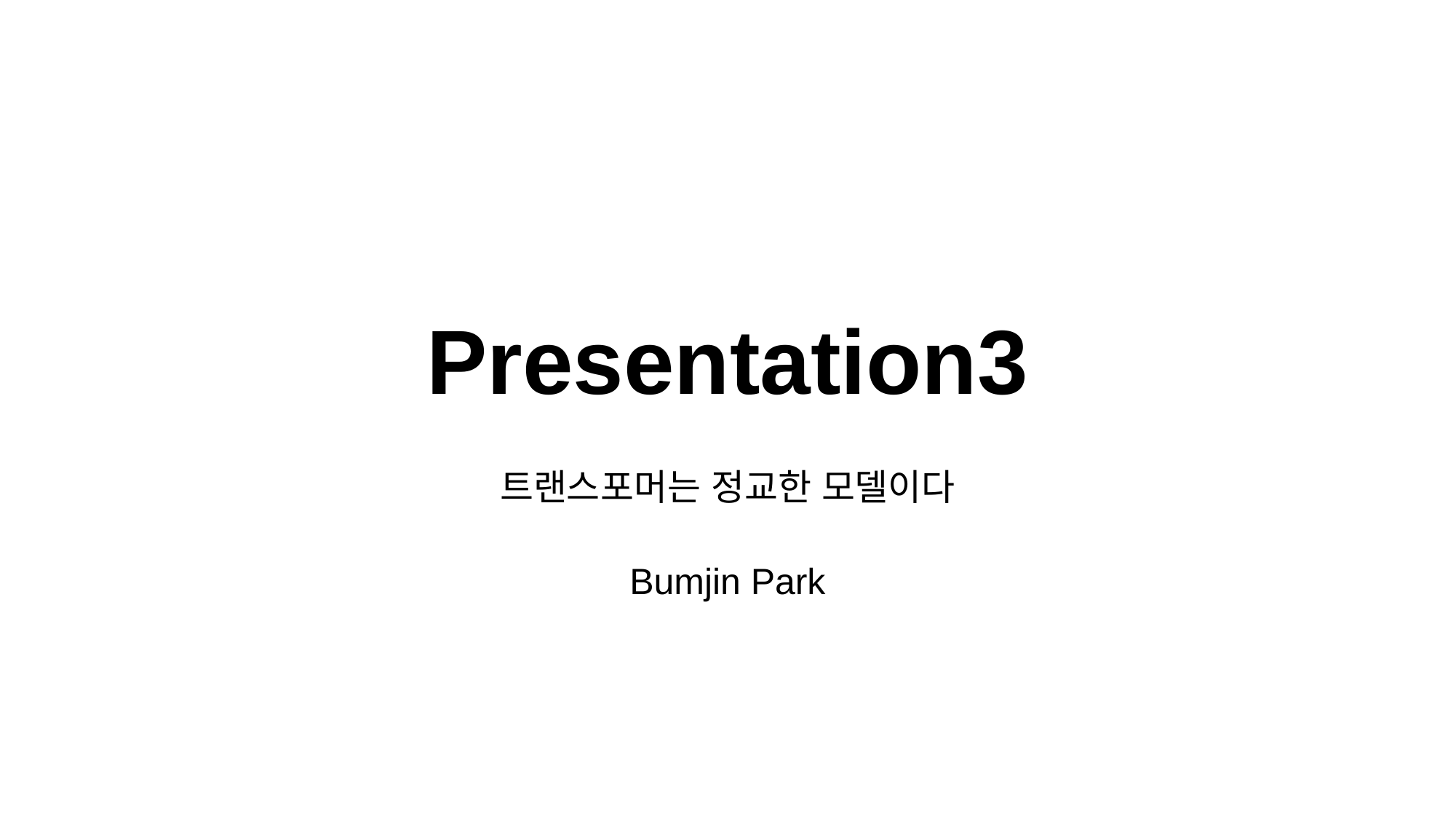

# Presentation3
트랜스포머는 정교한 모델이다
Bumjin Park